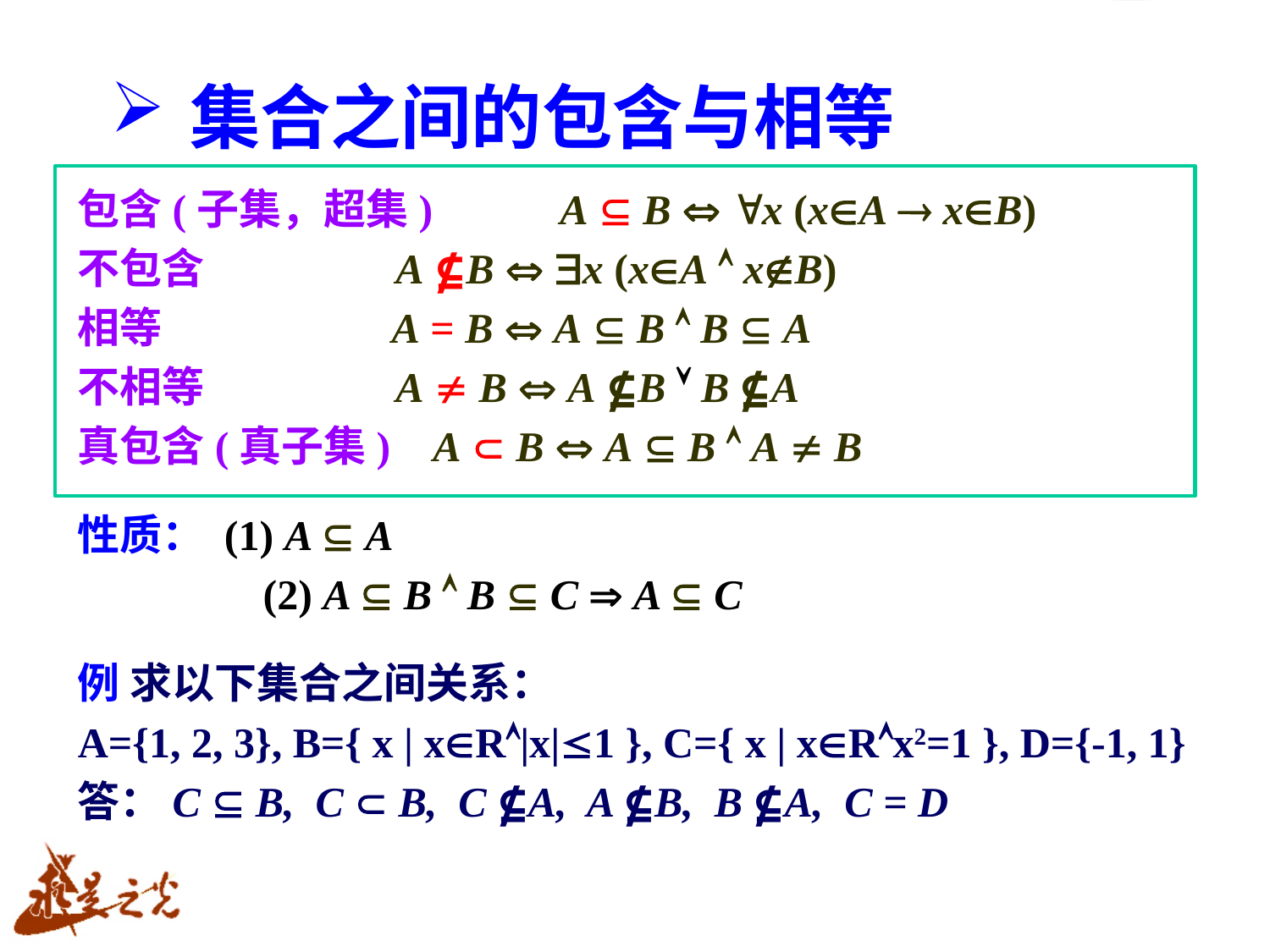

# 集合之间的包含与相等

包含(子集，超集)            A ⊆ B ⇔ ∀x (x∈A → x∈B)
不包含                   A ⊈B ⇔ ∃x (x∈A ∧ x∉B)
相等                       A = B ⇔ A ⊆ B ∧ B ⊆ A
不相等                   A ≠ B ⇔ A ⊈B ∨ B ⊈A
真包含(真子集)    A ⊂ B ⇔ A ⊆ B ∧ A ≠ B

性质： (1) A ⊆ A
        	 (2) A ⊆ B ∧ B ⊆ C ⇒ A ⊆ C

例 求以下集合之间关系：
A={1, 2, 3}, B={ x | x∈R∧|x|≤1 }, C={ x | x∈R∧x2=1 }, D={-1, 1}
答：C ⊆ B,  C ⊂ B,  C ⊈A,  A ⊈B,  B ⊈A,  C = D

12